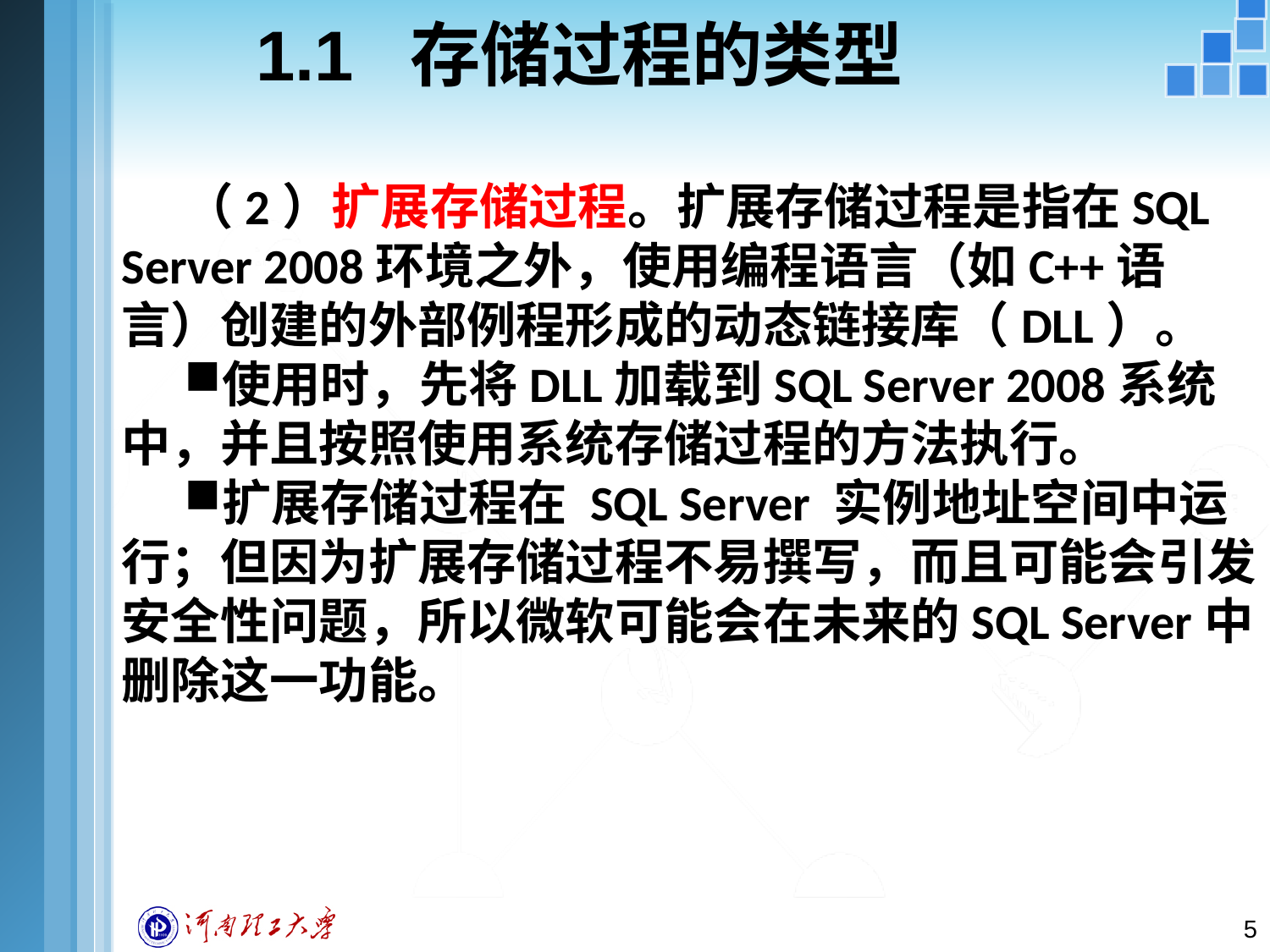

# 1.1  存储过程的类型
（2）扩展存储过程。扩展存储过程是指在SQL Server 2008环境之外，使用编程语言（如C++语言）创建的外部例程形成的动态链接库（DLL）。
使用时，先将DLL加载到SQL Server 2008系统中，并且按照使用系统存储过程的方法执行。
扩展存储过程在 SQL Server 实例地址空间中运行；但因为扩展存储过程不易撰写，而且可能会引发安全性问题，所以微软可能会在未来的SQL Server中删除这一功能。